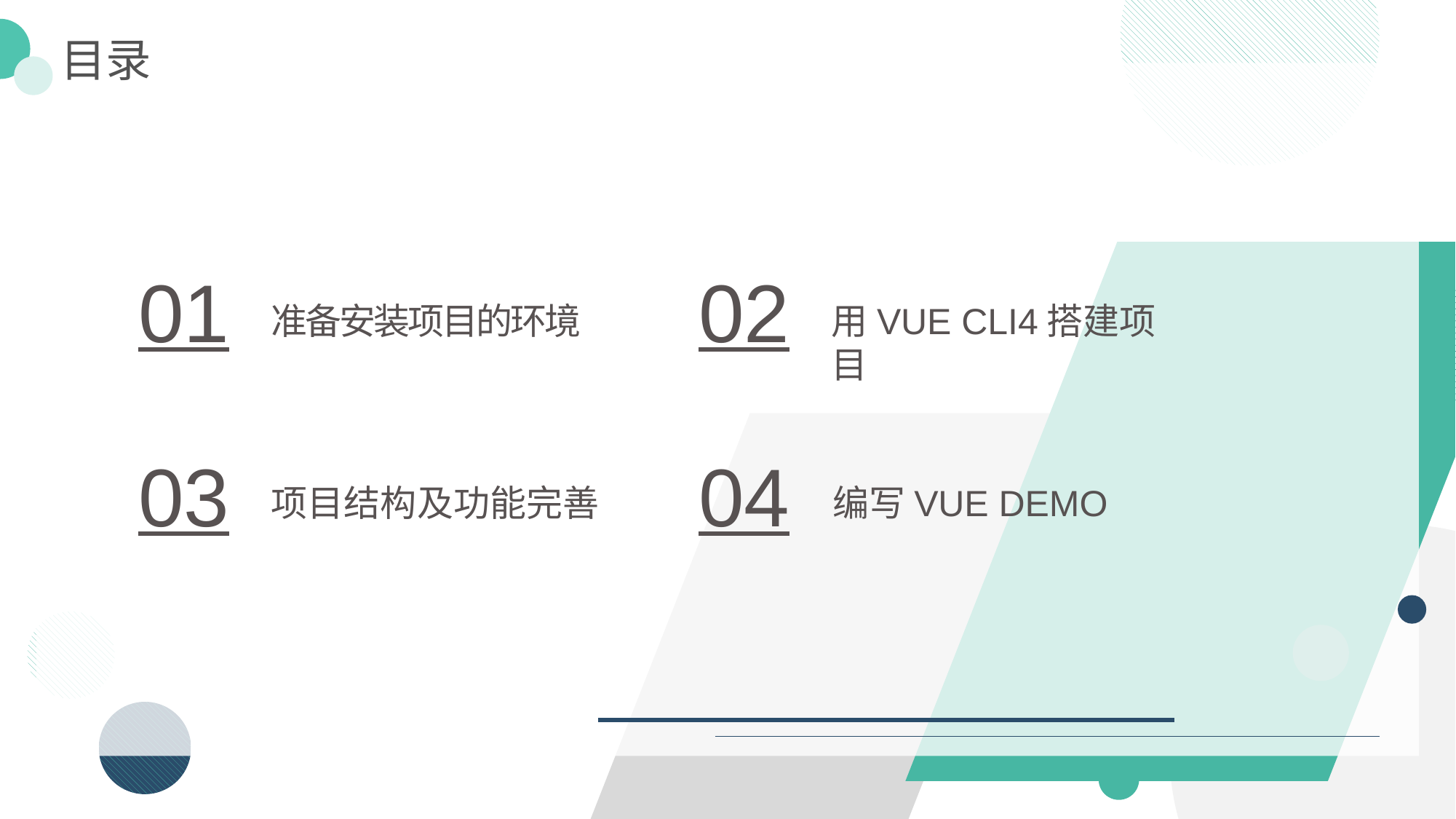

目录

01
02
03
04

准备安装项目的环境
用VUE CLI4搭建项目
项目结构及功能完善
编写VUE DEMO